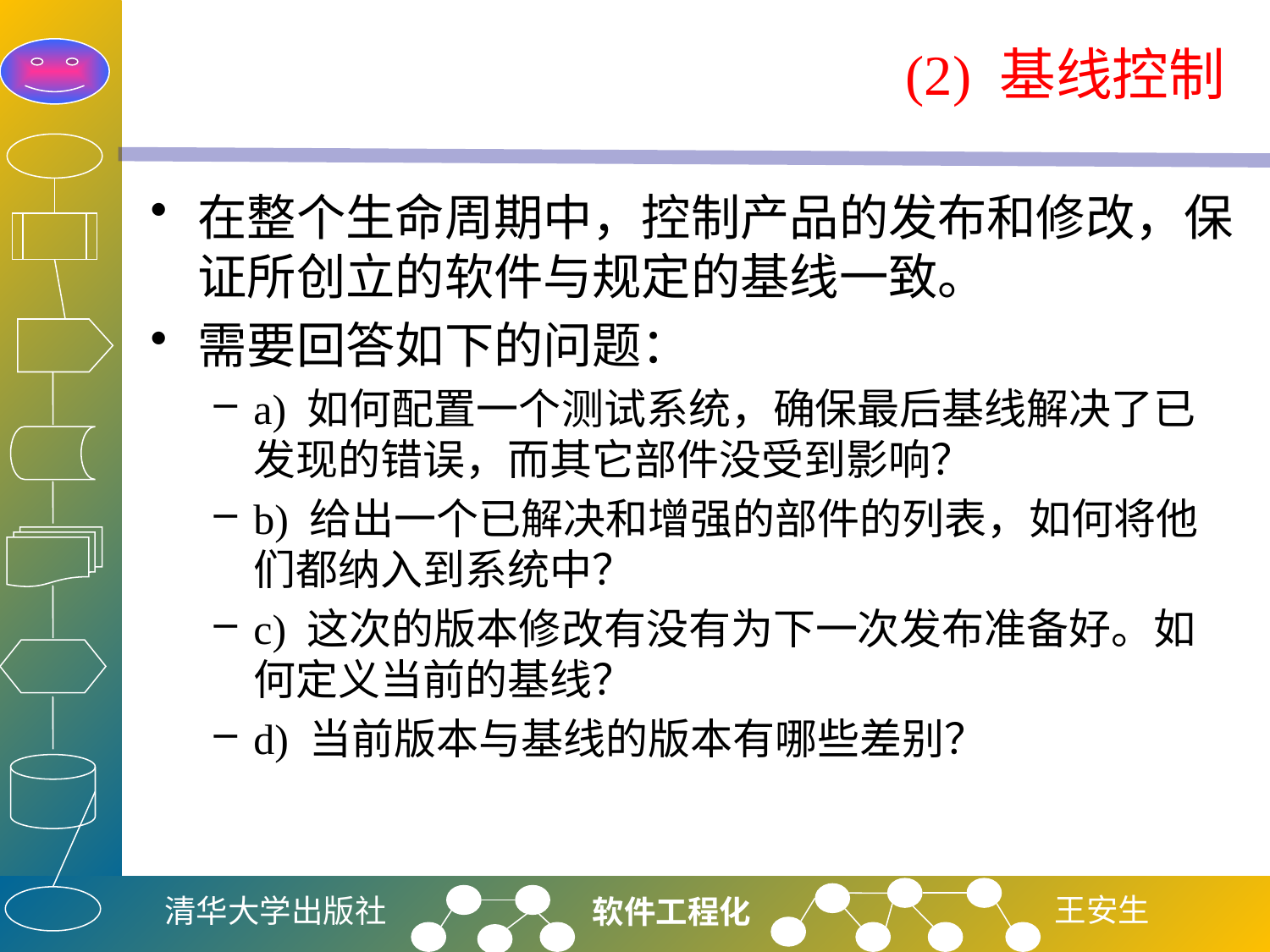

# (2) 基线控制
在整个生命周期中，控制产品的发布和修改，保证所创立的软件与规定的基线一致。
需要回答如下的问题：
a) 如何配置一个测试系统，确保最后基线解决了已发现的错误，而其它部件没受到影响？
b) 给出一个已解决和增强的部件的列表，如何将他们都纳入到系统中？
c) 这次的版本修改有没有为下一次发布准备好。如何定义当前的基线？
d) 当前版本与基线的版本有哪些差别？